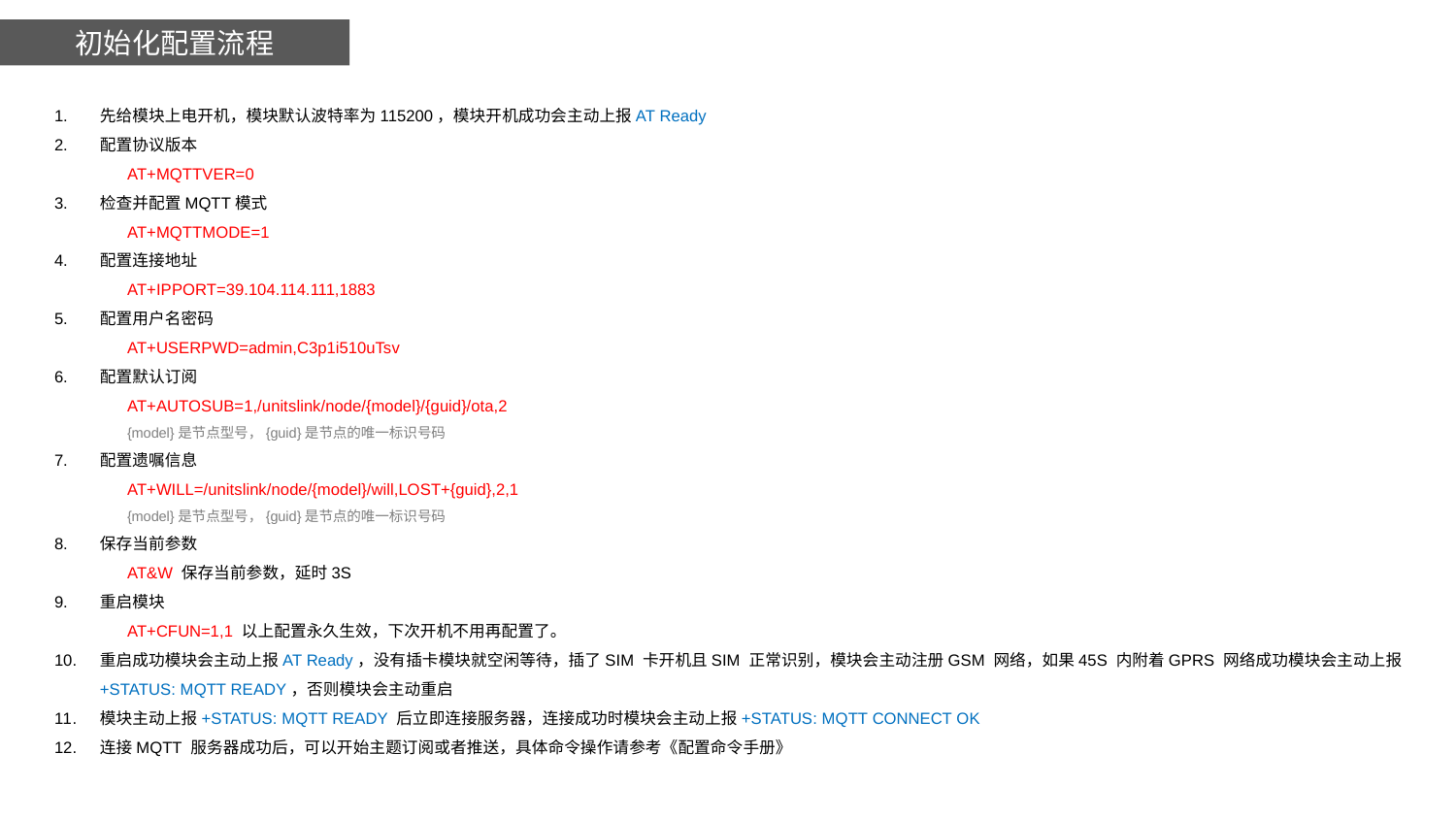

初始化配置流程
先给模块上电开机，模块默认波特率为115200，模块开机成功会主动上报AT Ready
配置协议版本
AT+MQTTVER=0
检查并配置MQTT模式
AT+MQTTMODE=1
配置连接地址
AT+IPPORT=39.104.114.111,1883
配置用户名密码
AT+USERPWD=admin,C3p1i510uTsv
配置默认订阅
AT+AUTOSUB=1,/unitslink/node/{model}/{guid}/ota,2
{model}是节点型号，{guid}是节点的唯一标识号码
配置遗嘱信息
AT+WILL=/unitslink/node/{model}/will,LOST+{guid},2,1
{model}是节点型号，{guid}是节点的唯一标识号码
保存当前参数
AT&W 保存当前参数，延时3S
重启模块
AT+CFUN=1,1 以上配置永久生效，下次开机不用再配置了。
重启成功模块会主动上报AT Ready，没有插卡模块就空闲等待，插了SIM 卡开机且SIM 正常识别，模块会主动注册GSM 网络，如果45S 内附着GPRS 网络成功模块会主动上报+STATUS: MQTT READY，否则模块会主动重启
模块主动上报+STATUS: MQTT READY 后立即连接服务器，连接成功时模块会主动上报+STATUS: MQTT CONNECT OK
连接MQTT 服务器成功后，可以开始主题订阅或者推送，具体命令操作请参考《配置命令手册》